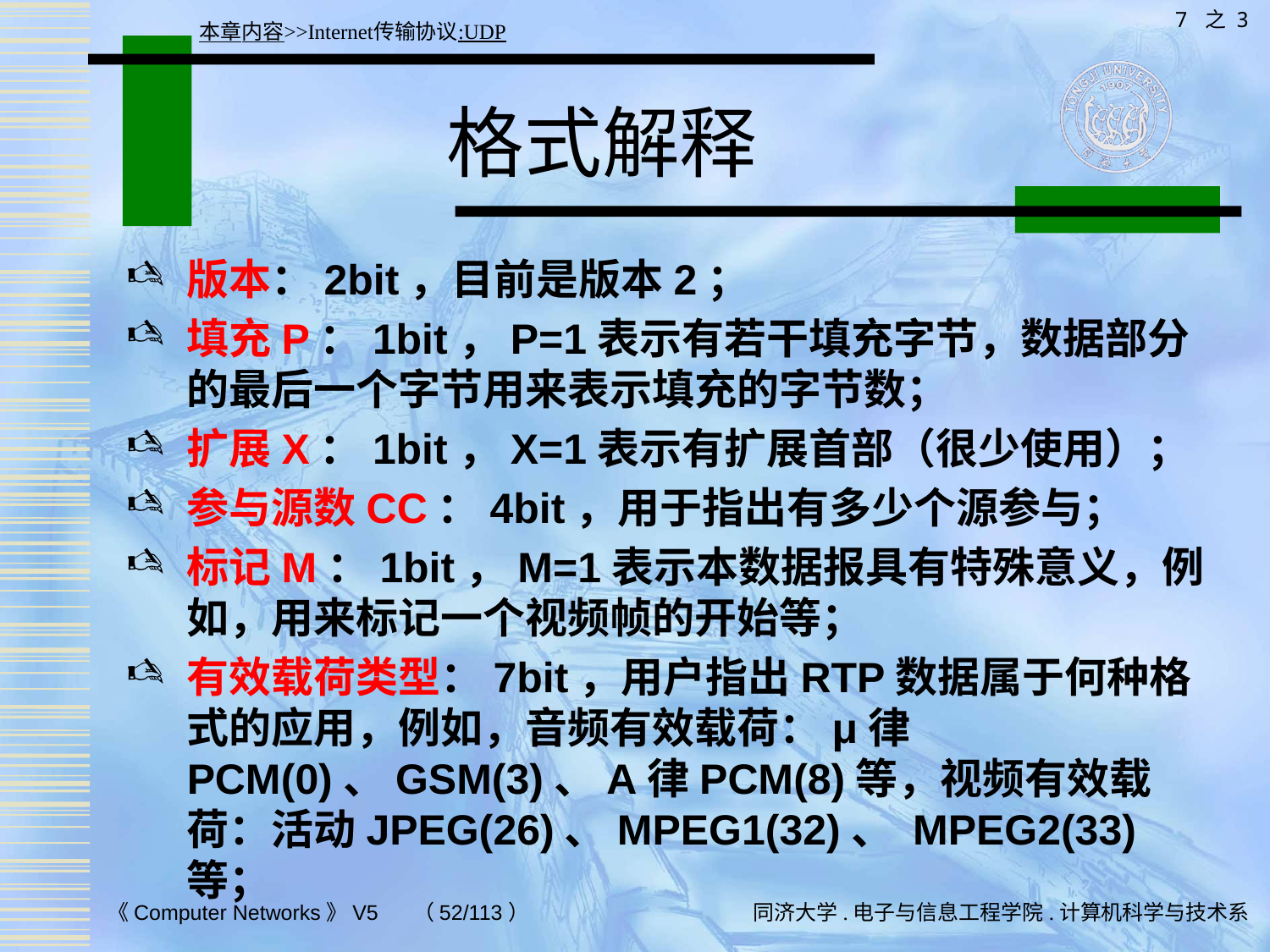

7 之 3
本章内容>>Internet传输协议:UDP
# 格式解释
版本：2bit，目前是版本2；
填充P：1bit，P=1表示有若干填充字节，数据部分的最后一个字节用来表示填充的字节数；
扩展X：1bit，X=1表示有扩展首部（很少使用）；
参与源数CC：4bit，用于指出有多少个源参与；
标记M：1bit，M=1表示本数据报具有特殊意义，例如，用来标记一个视频帧的开始等；
有效载荷类型：7bit，用户指出RTP数据属于何种格式的应用，例如，音频有效载荷：μ律PCM(0)、GSM(3)、A律PCM(8)等，视频有效载荷：活动JPEG(26)、MPEG1(32)、 MPEG2(33)等；